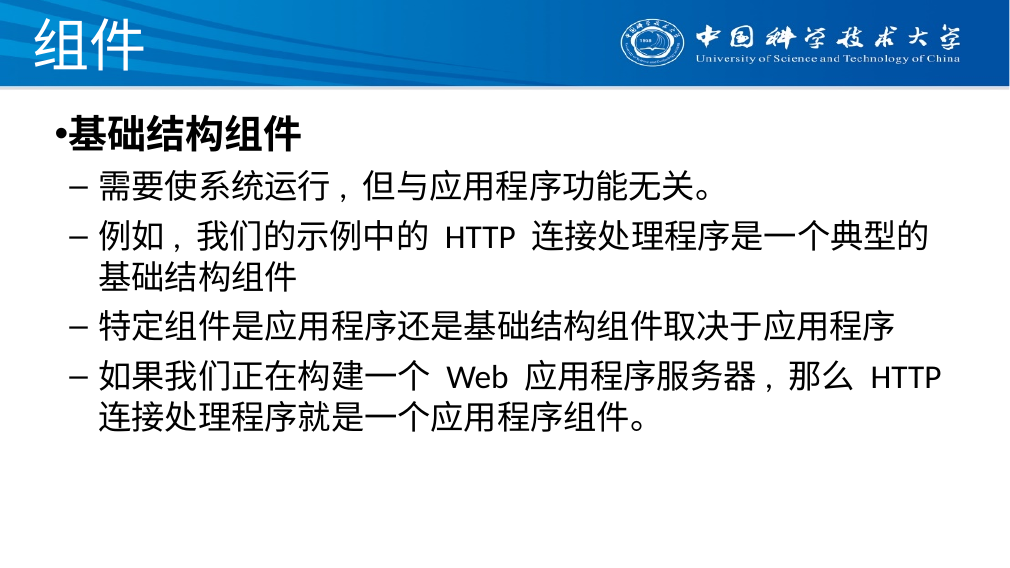

# 组件
基础结构组件
需要使系统运行, 但与应用程序功能无关。
例如, 我们的示例中的 HTTP 连接处理程序是一个典型的基础结构组件
特定组件是应用程序还是基础结构组件取决于应用程序
如果我们正在构建一个 Web 应用程序服务器, 那么 HTTP 连接处理程序就是一个应用程序组件。